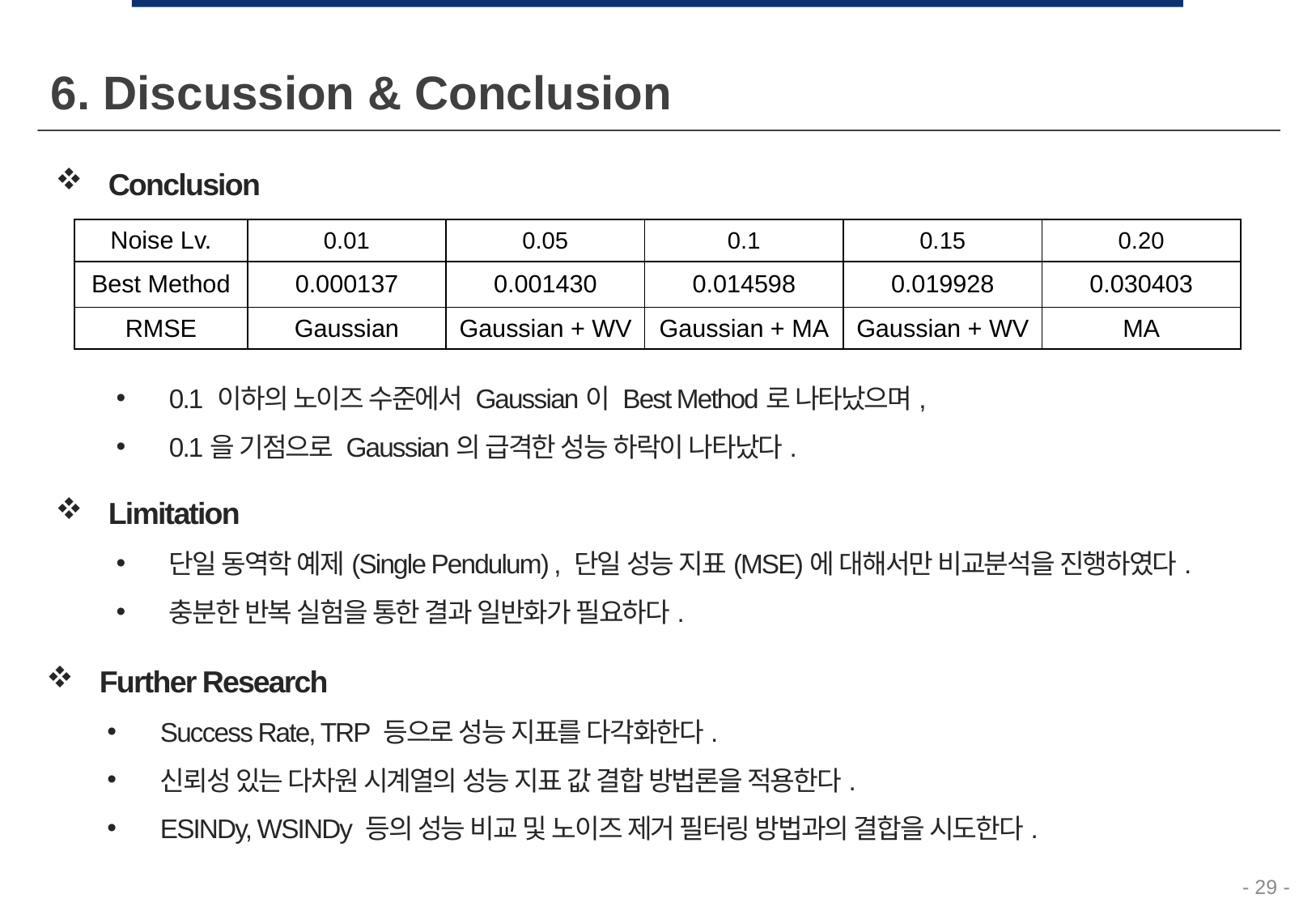

6. Discussion & Conclusion
Conclusion

0.1 이하의 노이즈 수준에서 Gaussian이 Best Method로 나타났으며,
0.1을 기점으로 Gaussian의 급격한 성능 하락이 나타났다.

| Noise Lv. | 0.01 | 0.05 | 0.1 | 0.15 | 0.20 |
| --- | --- | --- | --- | --- | --- |
| Best Method | 0.000137 | 0.001430 | 0.014598 | 0.019928 | 0.030403 |
| RMSE | Gaussian | Gaussian + WV | Gaussian + MA | Gaussian + WV | MA |
Limitation
단일 동역학 예제(Single Pendulum) , 단일 성능 지표(MSE)에 대해서만 비교분석을 진행하였다.
충분한 반복 실험을 통한 결과 일반화가 필요하다.

Further Research
Success Rate, TRP 등으로 성능 지표를 다각화한다.
신뢰성 있는 다차원 시계열의 성능 지표 값 결합 방법론을 적용한다.
ESINDy, WSINDy 등의 성능 비교 및 노이즈 제거 필터링 방법과의 결합을 시도한다.
- 29 -